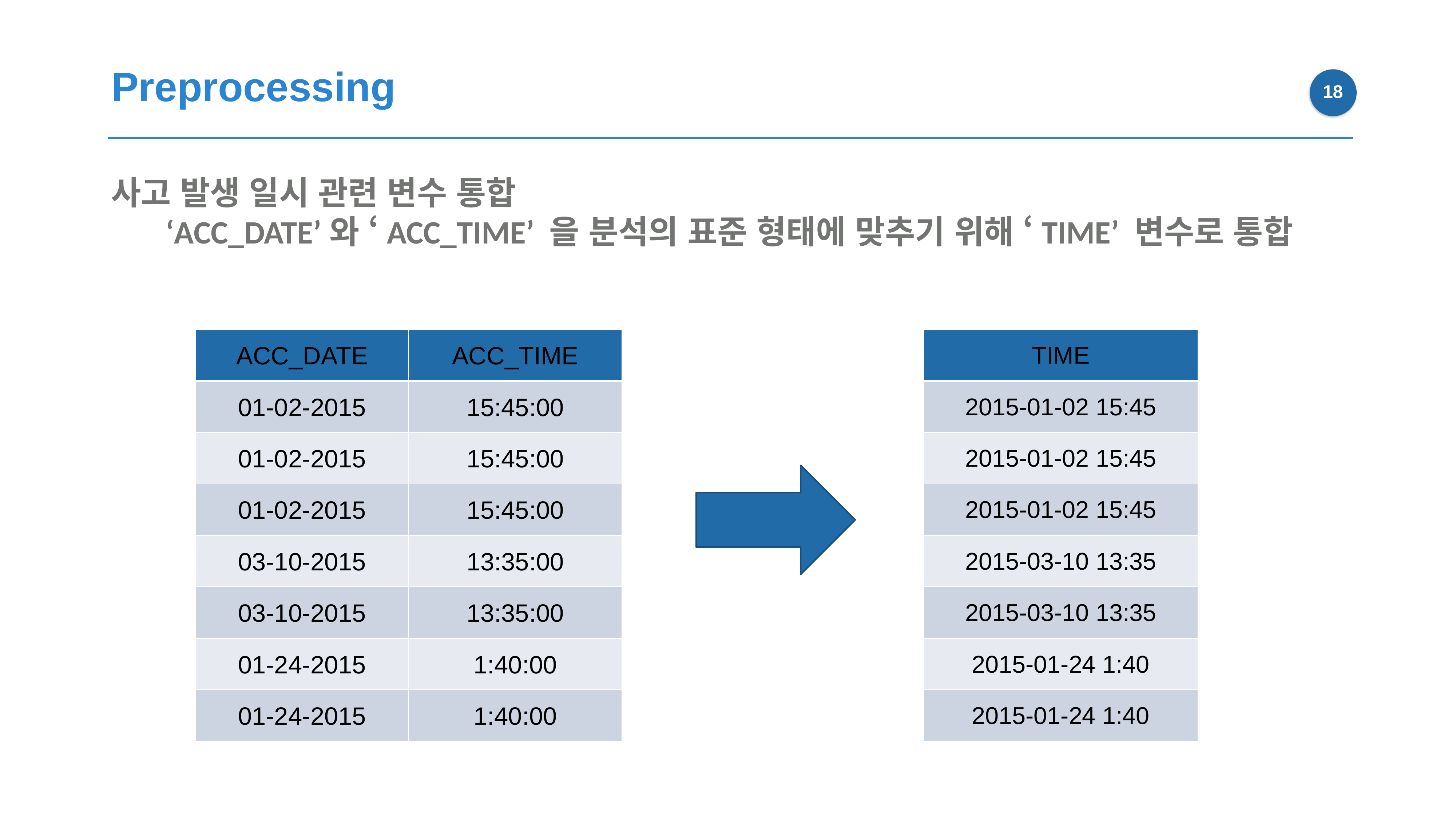

Preprocessing
18
사고 발생 일시 관련 변수 통합
	‘ACC_DATE’와 ‘ACC_TIME’ 을 분석의 표준 형태에 맞추기 위해 ‘TIME’ 변수로 통합

| ACC\_DATE | ACC\_TIME |
| --- | --- |
| 01-02-2015 | 15:45:00 |
| 01-02-2015 | 15:45:00 |
| 01-02-2015 | 15:45:00 |
| 03-10-2015 | 13:35:00 |
| 03-10-2015 | 13:35:00 |
| 01-24-2015 | 1:40:00 |
| 01-24-2015 | 1:40:00 |
| TIME |
| --- |
| 2015-01-02 15:45 |
| 2015-01-02 15:45 |
| 2015-01-02 15:45 |
| 2015-03-10 13:35 |
| 2015-03-10 13:35 |
| 2015-01-24 1:40 |
| 2015-01-24 1:40 |